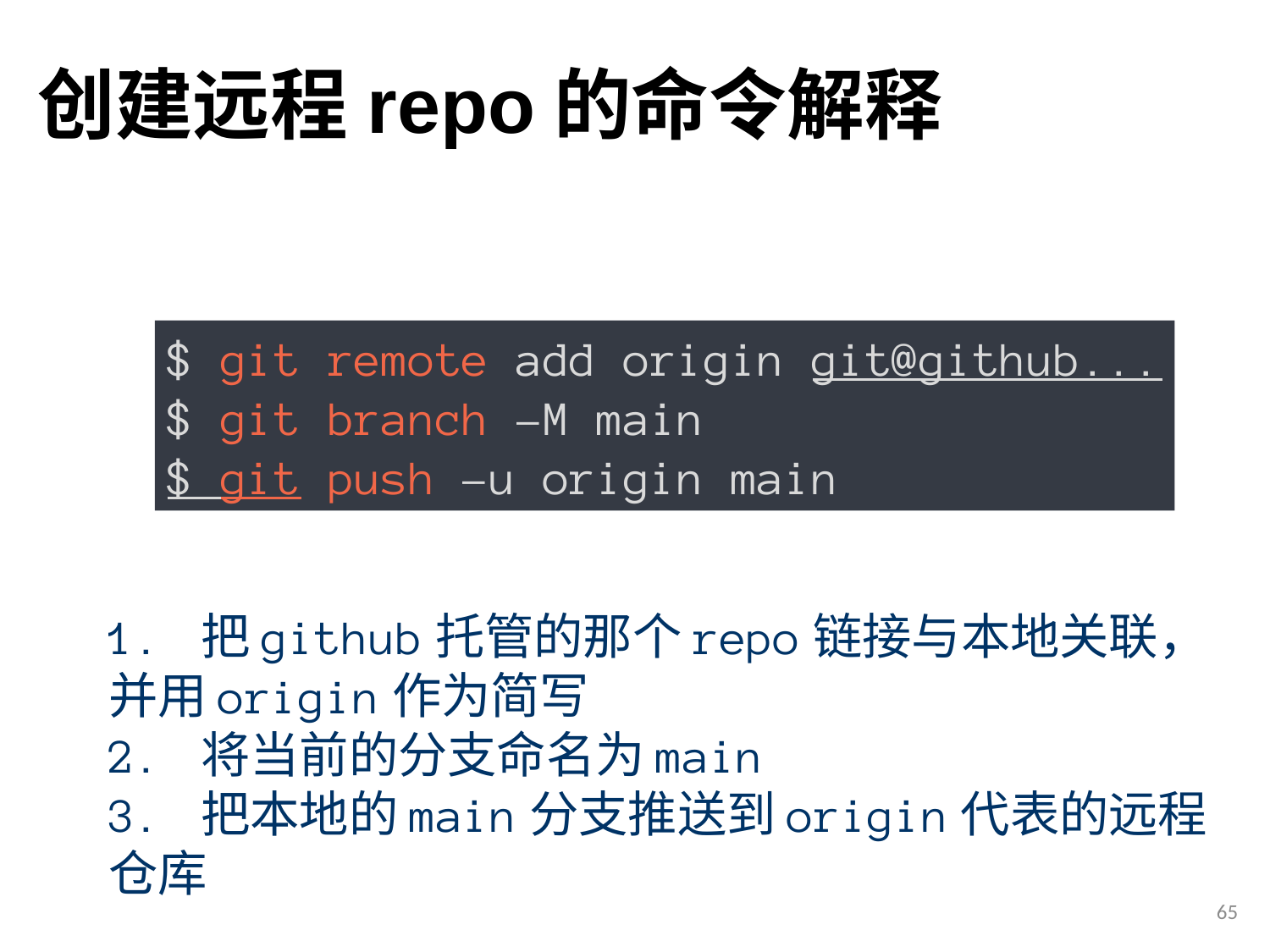

# 创建远程repo的命令解释
$ git remote add origin git@github...
$ git branch –M main
$ git push –u origin main
1. 把github托管的那个repo链接与本地关联，并用origin作为简写
2. 将当前的分支命名为main
3. 把本地的main分支推送到origin代表的远程仓库
65